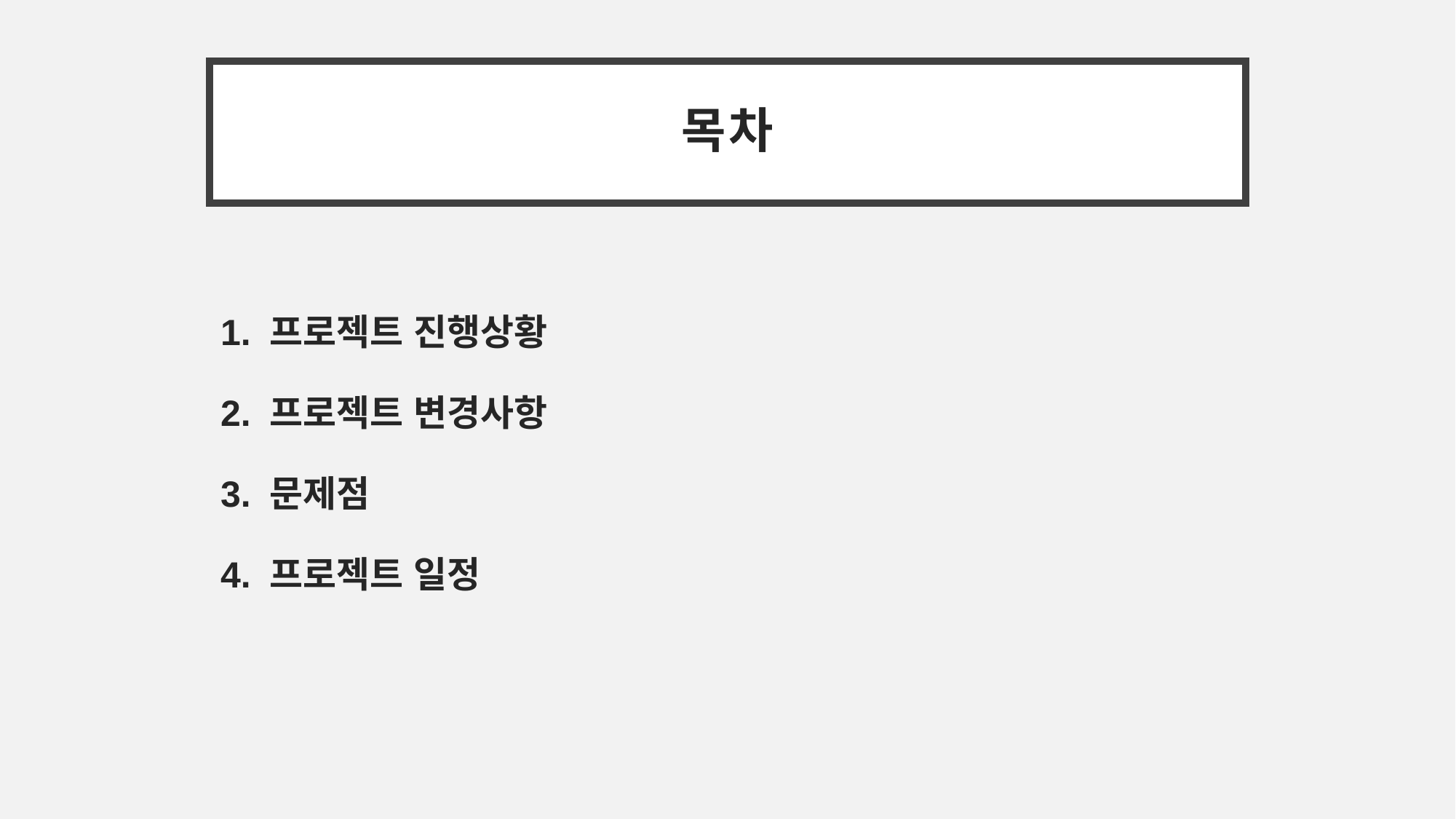

# 목차
1. 프로젝트 진행상황
2. 프로젝트 변경사항
3. 문제점
4. 프로젝트 일정